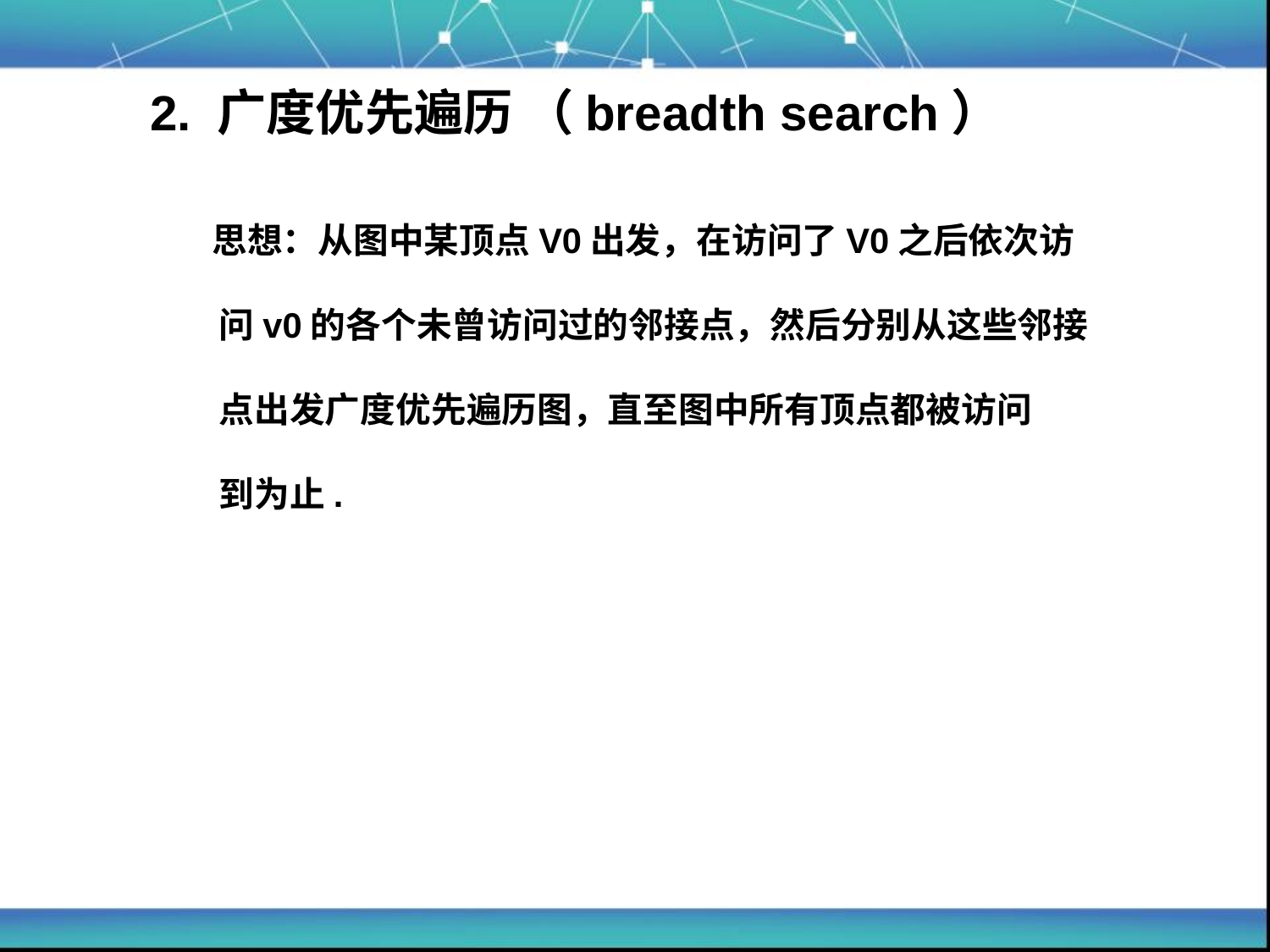

2. 广度优先遍历 （breadth search）
    思想：从图中某顶点V0出发，在访问了V0之后依次访
问v0的各个未曾访问过的邻接点，然后分别从这些邻接
点出发广度优先遍历图，直至图中所有顶点都被访问
到为止.